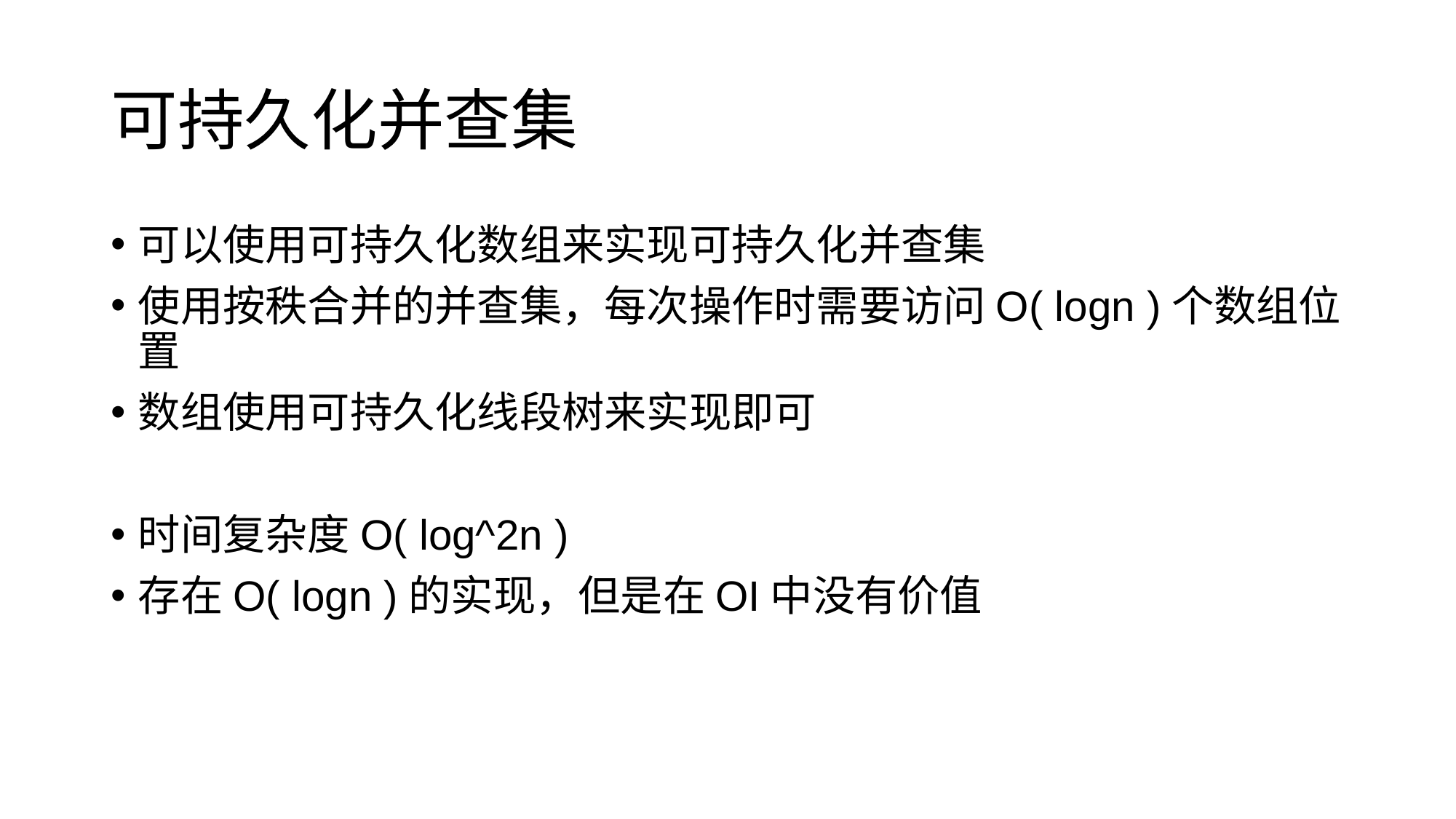

# 可持久化并查集
可以使用可持久化数组来实现可持久化并查集
使用按秩合并的并查集，每次操作时需要访问O( logn )个数组位置
数组使用可持久化线段树来实现即可

时间复杂度O( log^2n )
存在O( logn )的实现，但是在OI中没有价值